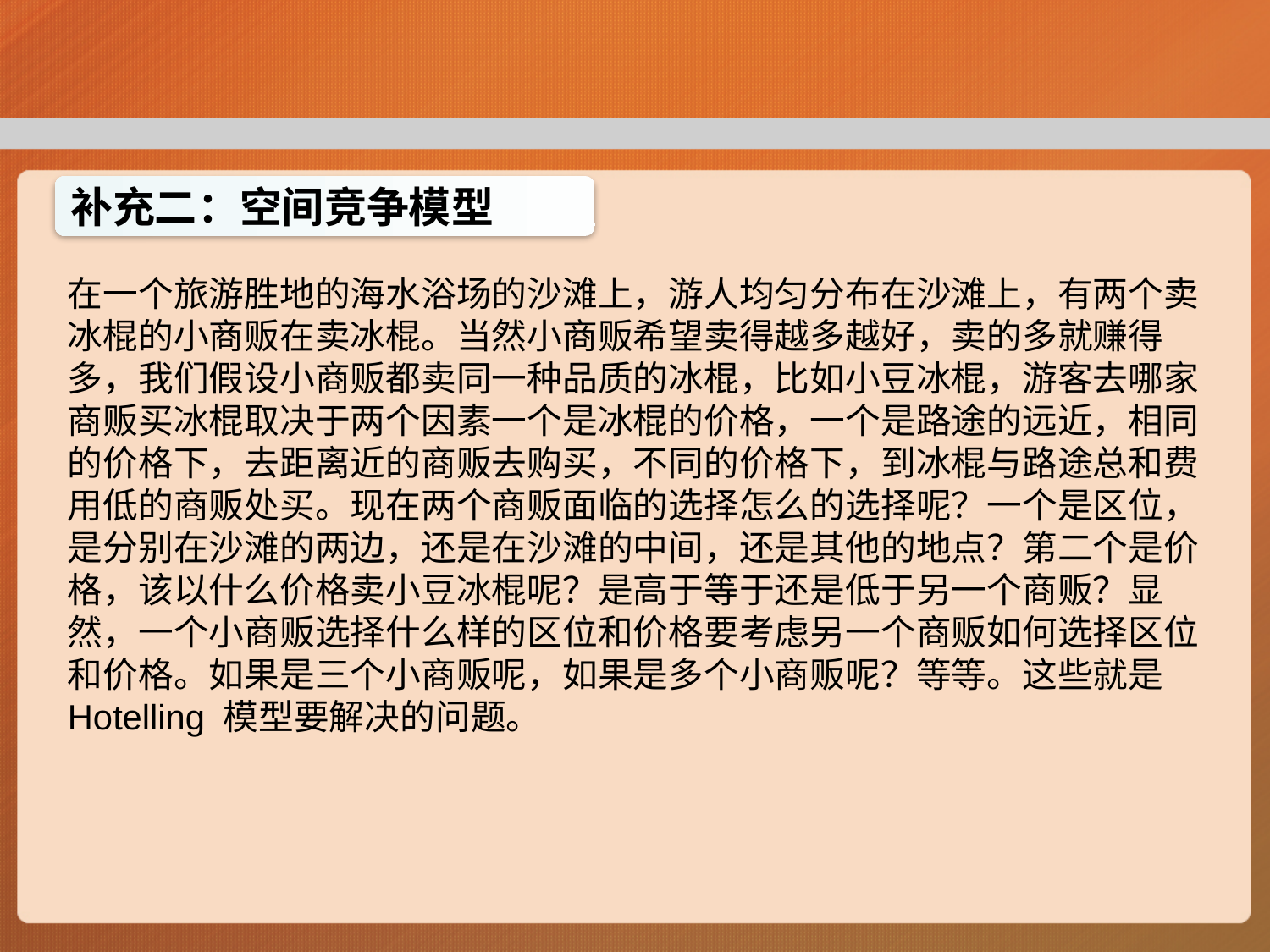

#

在一个旅游胜地的海水浴场的沙滩上，游人均匀分布在沙滩上，有两个卖冰棍的小商贩在卖冰棍。当然小商贩希望卖得越多越好，卖的多就赚得多，我们假设小商贩都卖同一种品质的冰棍，比如小豆冰棍，游客去哪家商贩买冰棍取决于两个因素一个是冰棍的价格，一个是路途的远近，相同的价格下，去距离近的商贩去购买，不同的价格下，到冰棍与路途总和费用低的商贩处买。现在两个商贩面临的选择怎么的选择呢？一个是区位，是分别在沙滩的两边，还是在沙滩的中间，还是其他的地点？第二个是价格，该以什么价格卖小豆冰棍呢？是高于等于还是低于另一个商贩？显然，一个小商贩选择什么样的区位和价格要考虑另一个商贩如何选择区位和价格。如果是三个小商贩呢，如果是多个小商贩呢？等等。这些就是Hotelling 模型要解决的问题。
补充二：空间竞争模型